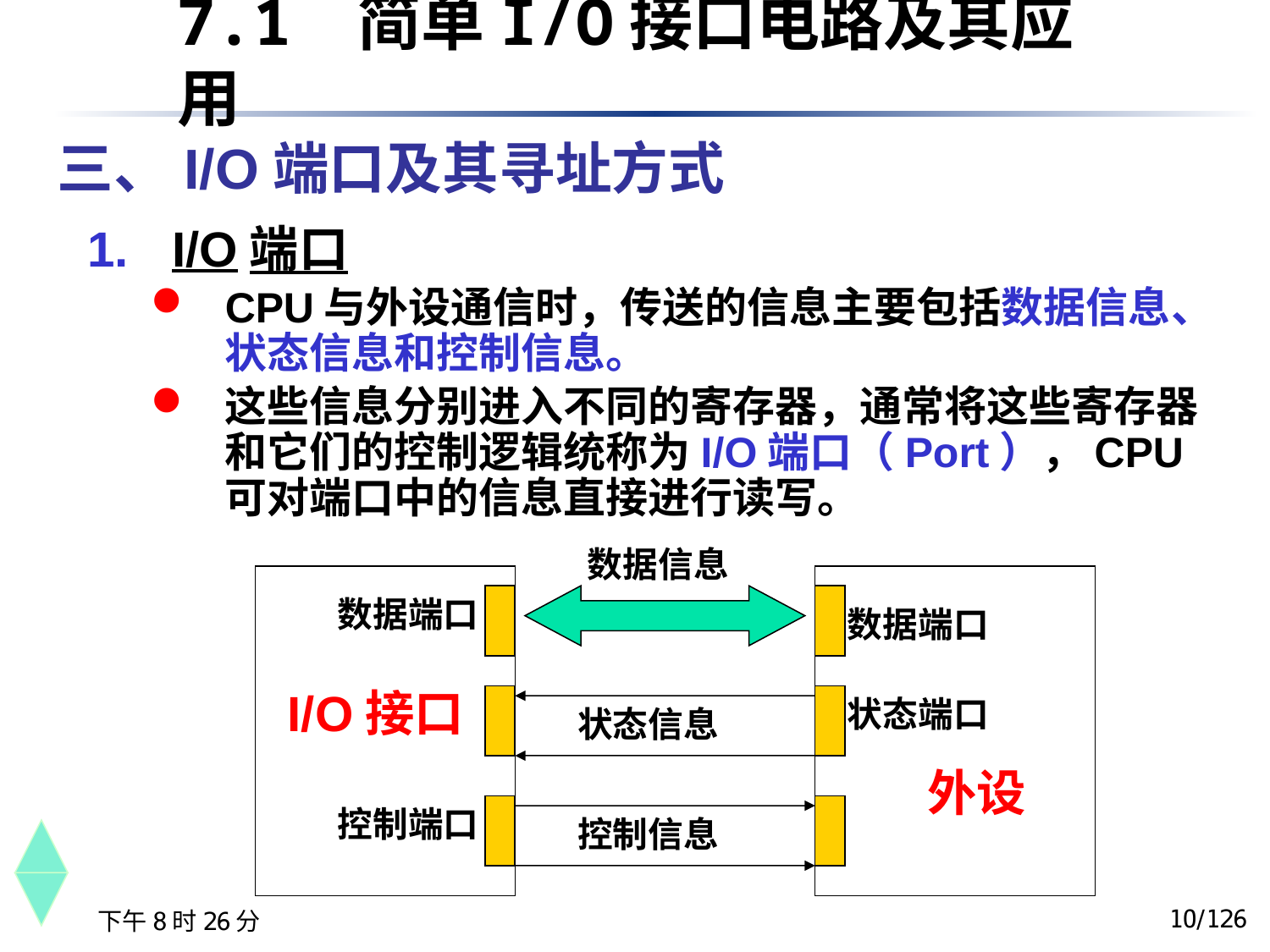

7.1	 简单I/O接口电路及其应用
三、I/O端口及其寻址方式
I/O端口
CPU与外设通信时，传送的信息主要包括数据信息、状态信息和控制信息。
这些信息分别进入不同的寄存器，通常将这些寄存器和它们的控制逻辑统称为I/O端口（Port），CPU可对端口中的信息直接进行读写。
数据信息

数据端口
数据端口
I/O接口

状态端口

状态信息

外设

控制端口

控制信息

10/126
下午8时26分